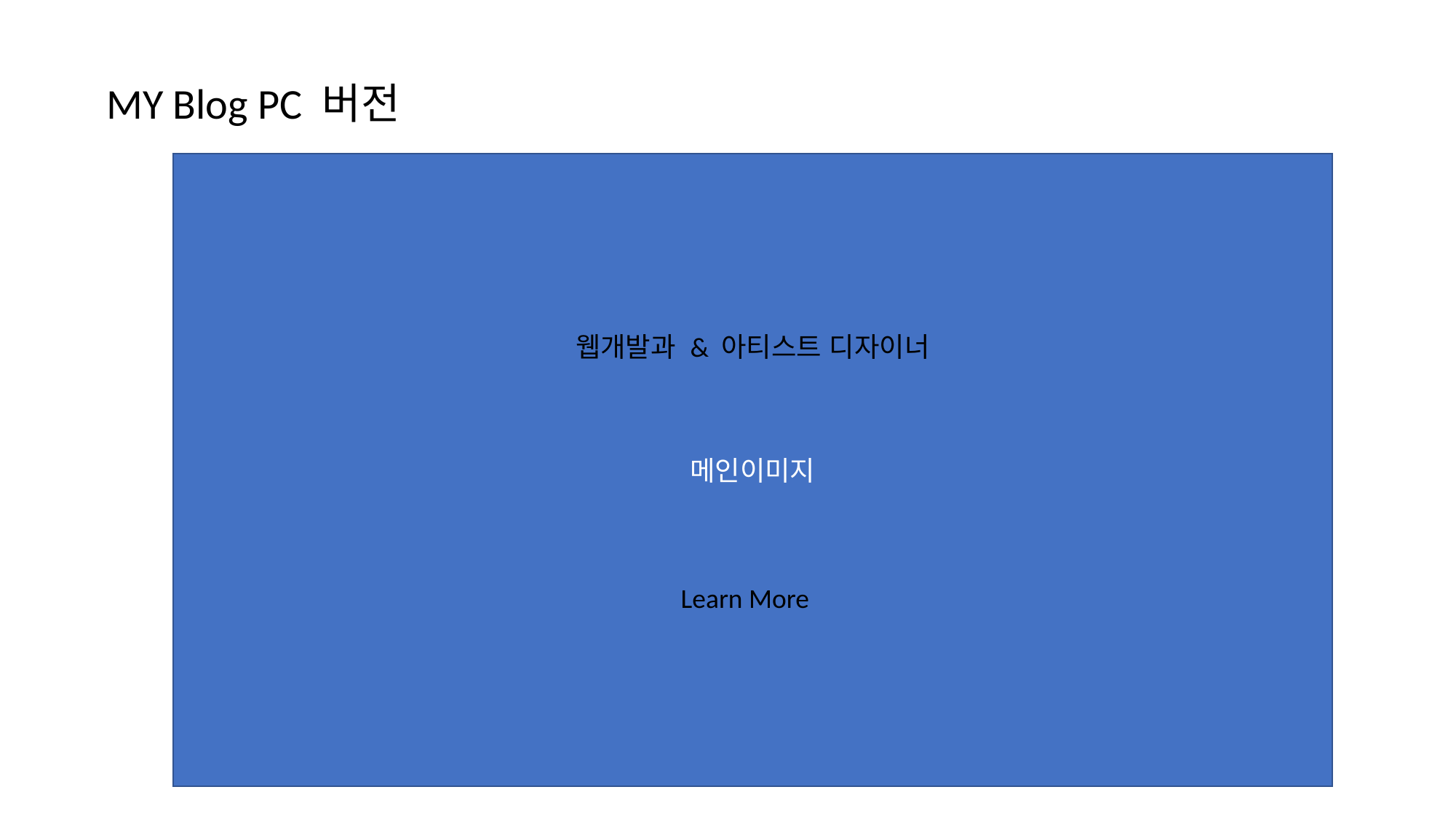

MY Blog PC 버전
메인이미지
웹개발과 & 아티스트 디자이너
Learn More